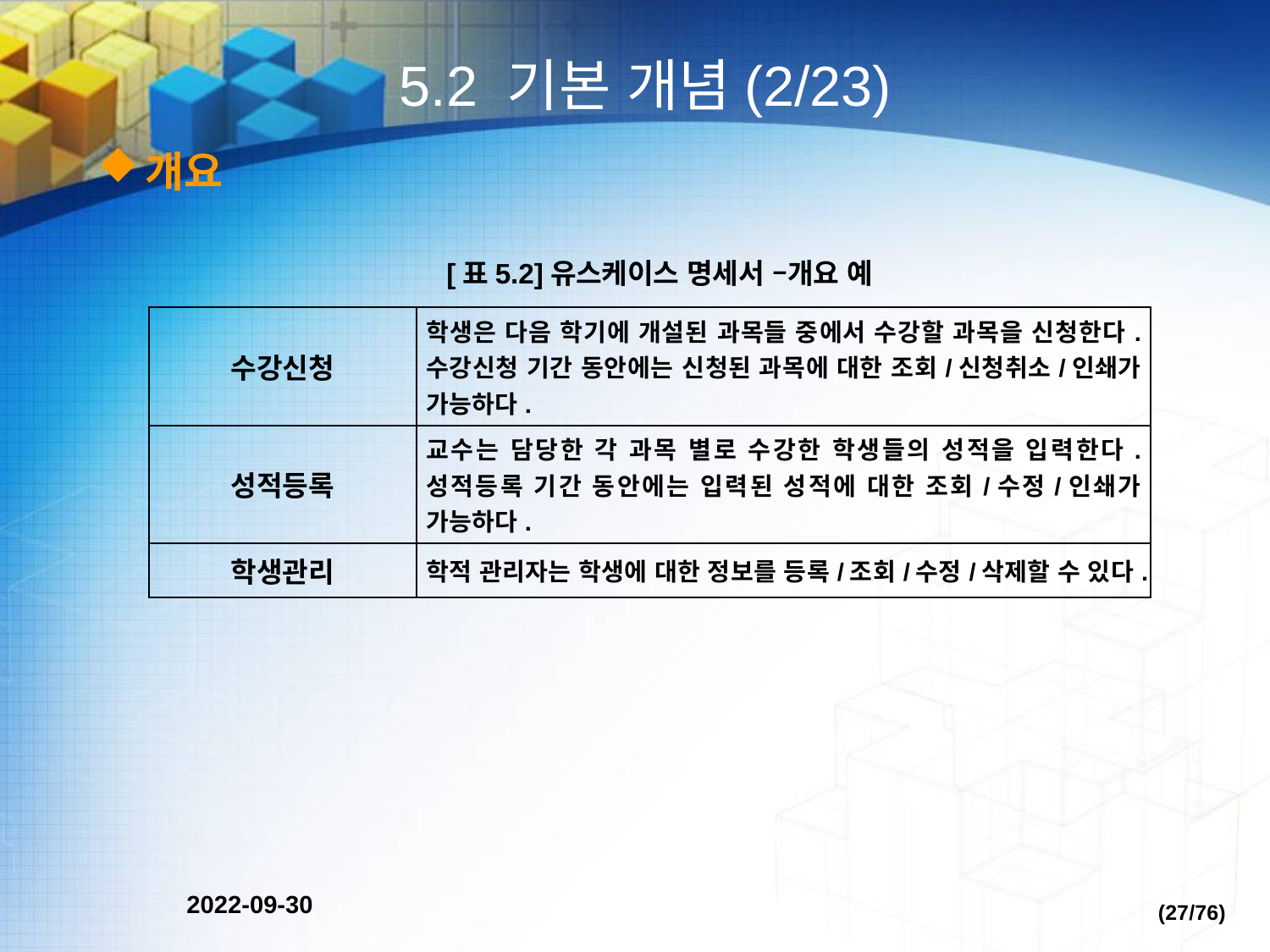

# 5.2 기본 개념(2/23)
개요
[표5.2]유스케이스 명세서 –개요 예
| 수강신청 | 학생은 다음 학기에 개설된 과목들 중에서 수강할 과목을 신청한다. 수강신청 기간 동안에는 신청된 과목에 대한 조회/신청취소/인쇄가 가능하다. |
| --- | --- |
| 성적등록 | 교수는 담당한 각 과목 별로 수강한 학생들의 성적을 입력한다. 성적등록 기간 동안에는 입력된 성적에 대한 조회/수정/인쇄가 가능하다. |
| 학생관리 | 학적 관리자는 학생에 대한 정보를 등록/조회/수정/삭제할 수 있다. |
(27/76)
2022-09-30